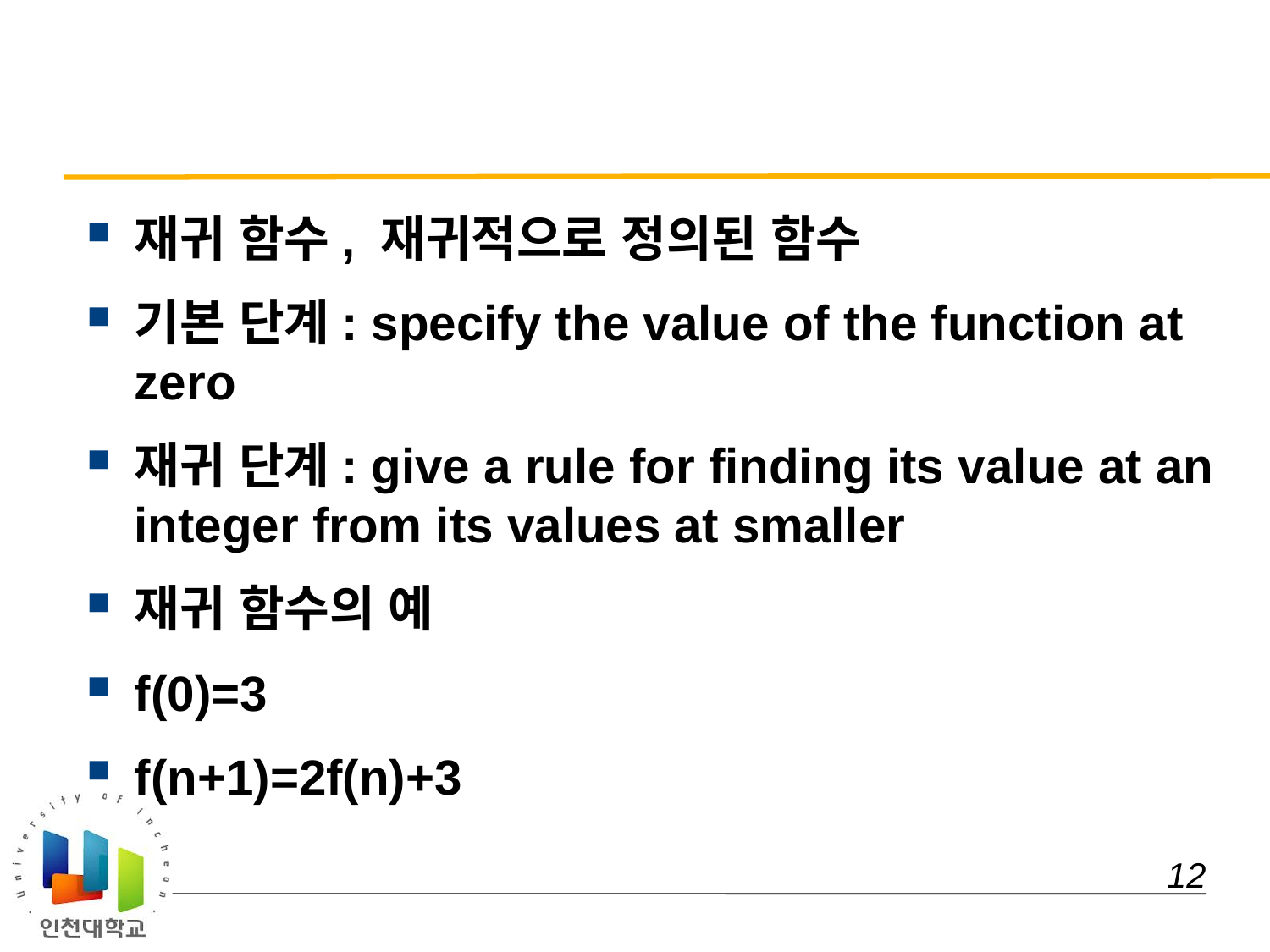

#
재귀 함수, 재귀적으로 정의된 함수
기본 단계: specify the value of the function at zero
재귀 단계: give a rule for finding its value at an integer from its values at smaller
재귀 함수의 예
f(0)=3
f(n+1)=2f(n)+3
 12